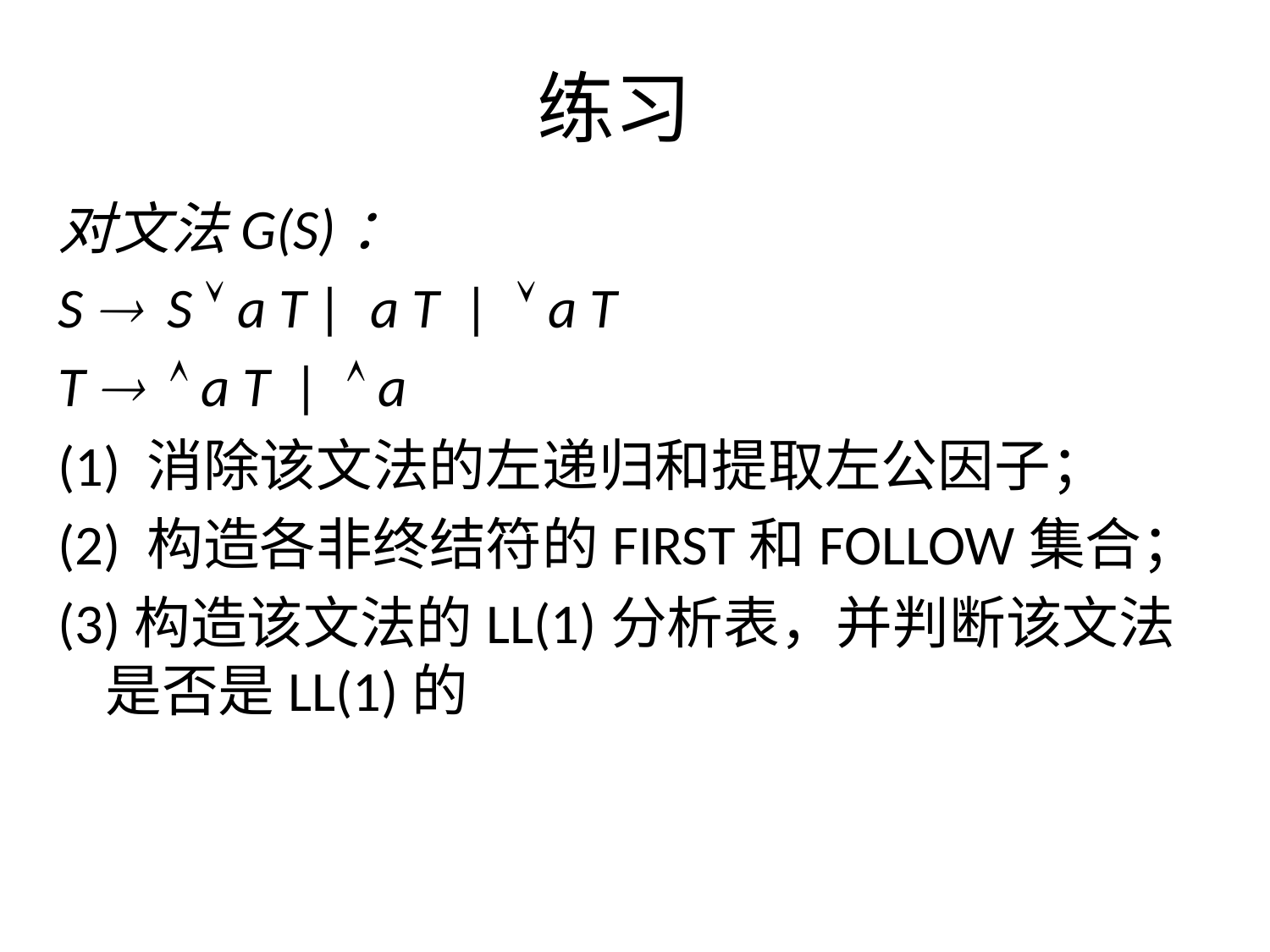

# 练习
对文法G(S)：
S →  S ∨ a T |  a T  |  ∨ a T
T →  ∧ a T  |  ∧ a
(1) 消除该文法的左递归和提取左公因子；
(2) 构造各非终结符的FIRST和FOLLOW集合；
(3)构造该文法的LL(1)分析表，并判断该文法是否是LL(1)的